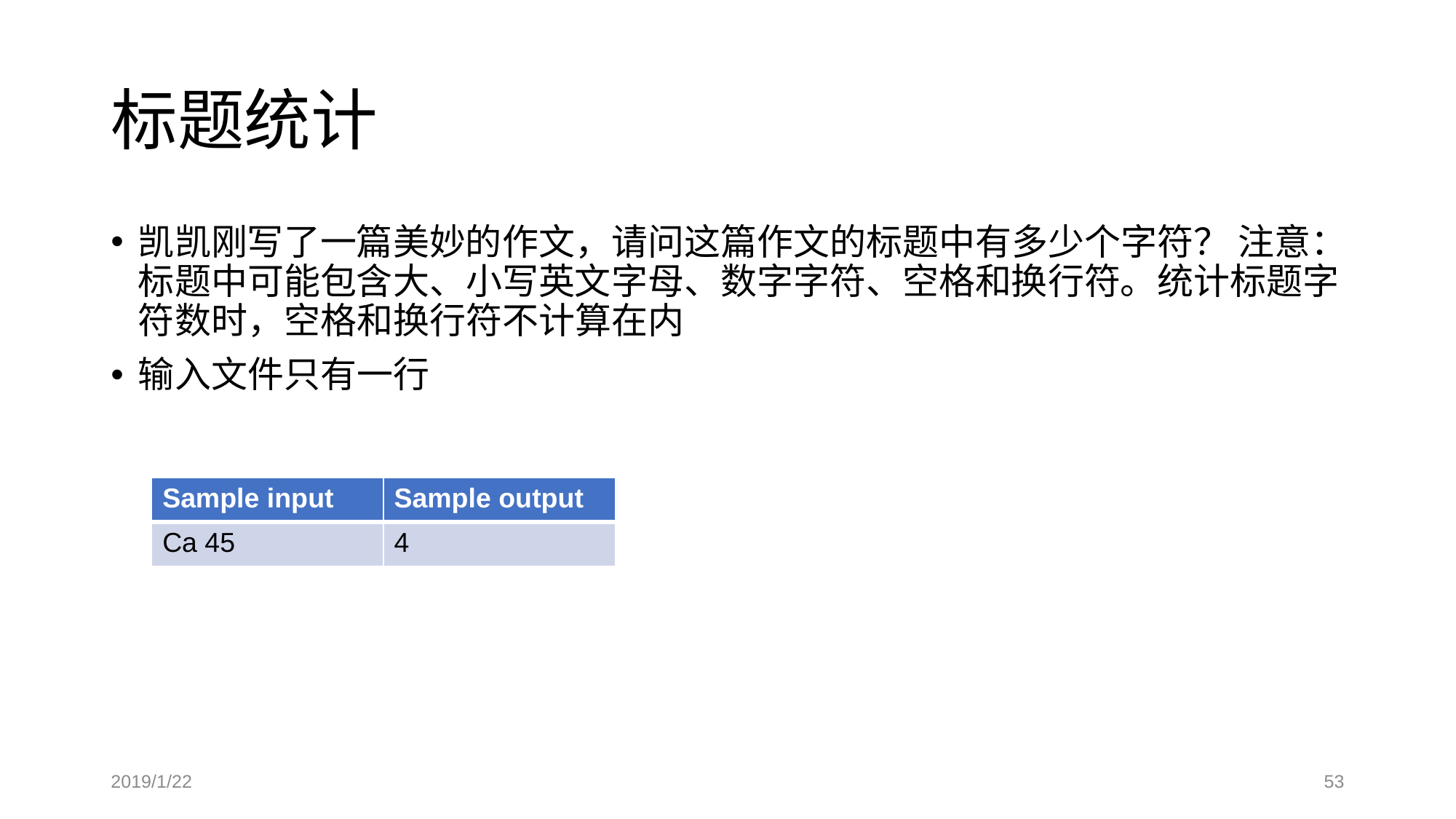

# 标题统计
凯凯刚写了一篇美妙的作文，请问这篇作文的标题中有多少个字符？ 注意：标题中可能包含大、小写英文字母、数字字符、空格和换行符。统计标题字 符数时，空格和换行符不计算在内
输入文件只有一行
| Sample input | Sample output |
| --- | --- |
| Ca 45 | 4 |
2019/1/22
53